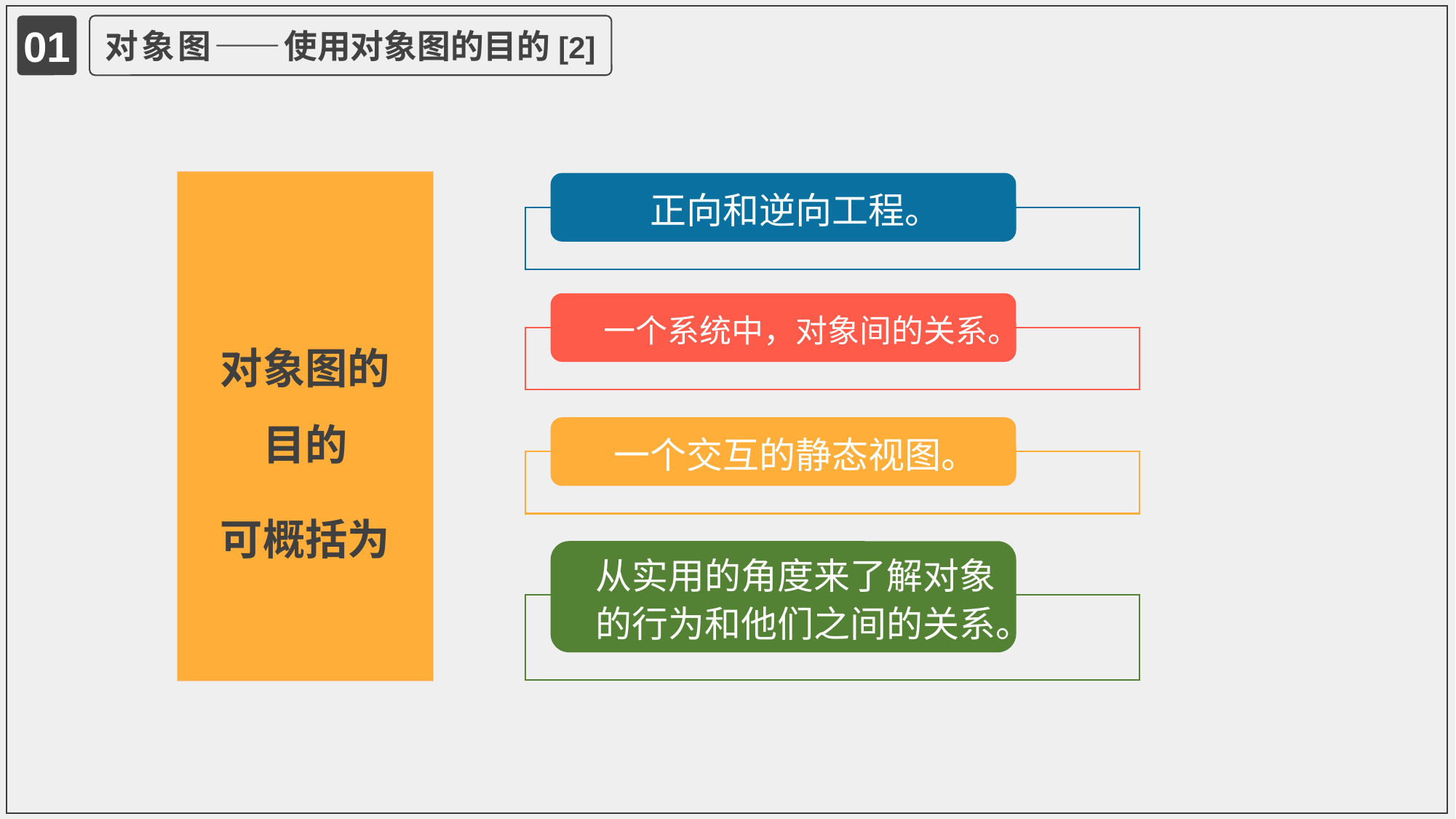

01
对象图——使用对象图的目的[2]

正向和逆向工程。

一个系统中，对象间的关系。
对象图的目的
可概括为

一个交互的静态视图。

从实用的角度来了解对象的行为和他们之间的关系。